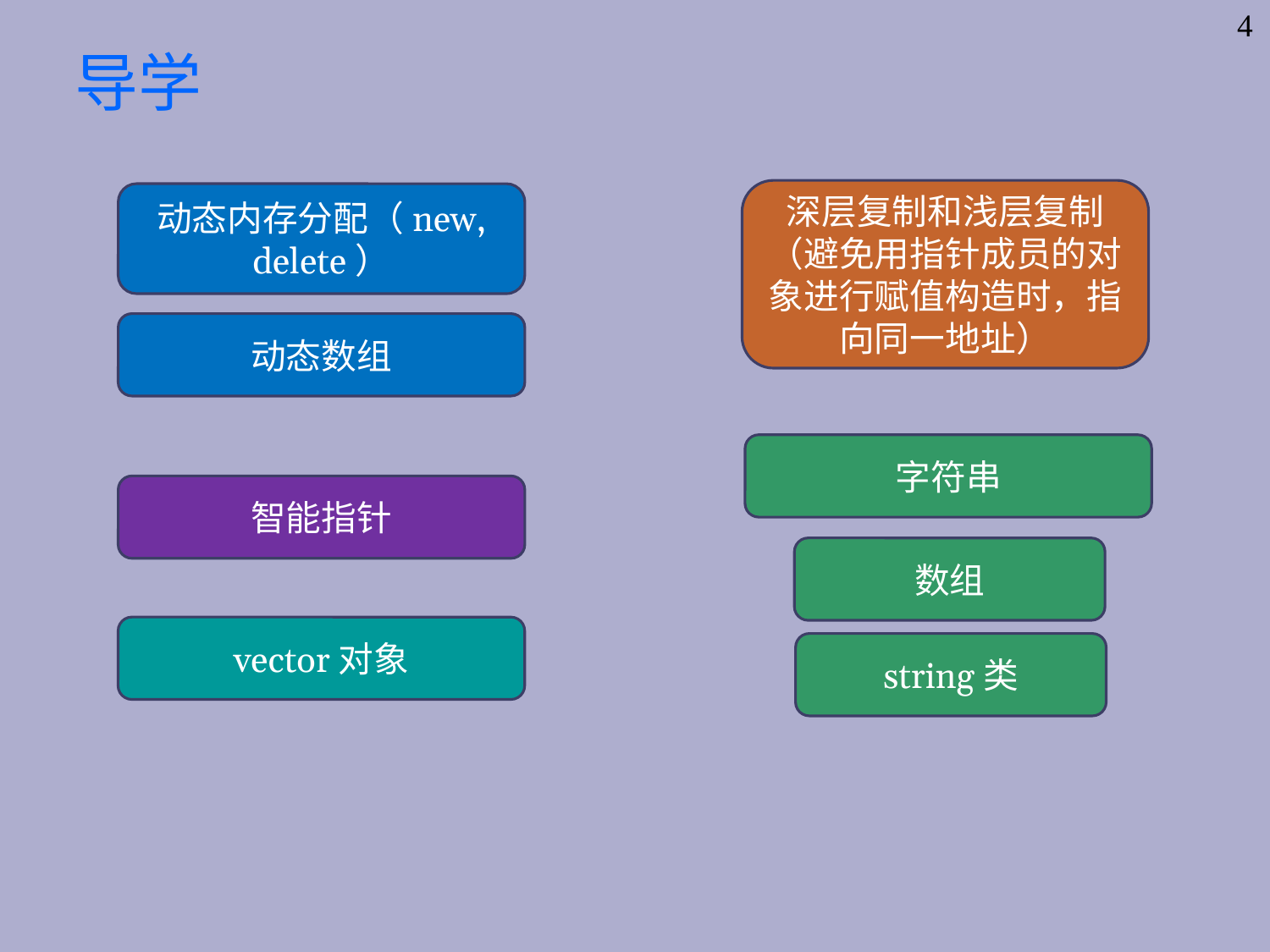

4
# 导学
深层复制和浅层复制（避免用指针成员的对象进行赋值构造时，指向同一地址）
动态内存分配（new, delete）
动态数组
字符串
智能指针
数组
vector对象
string类